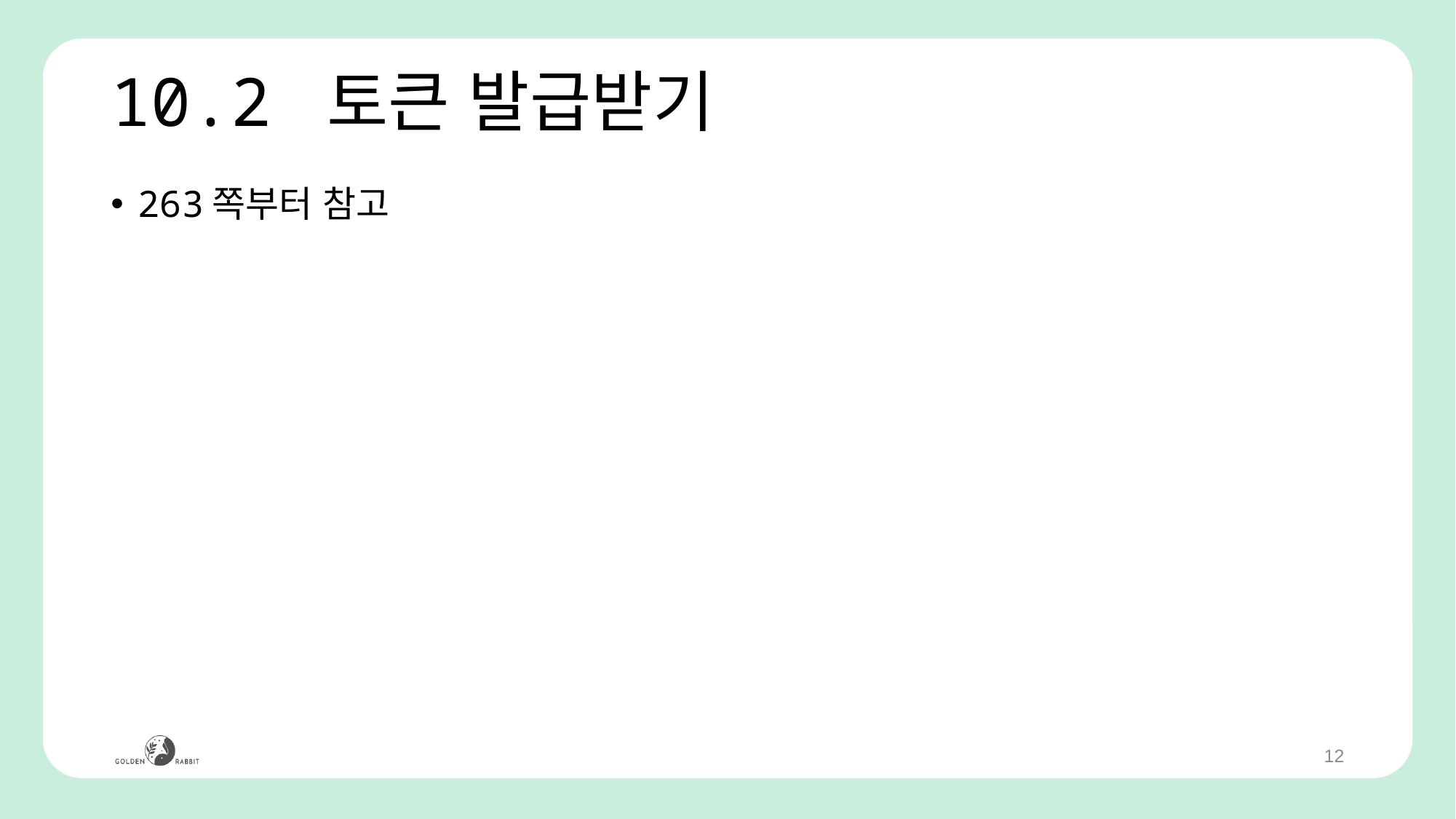

# 10.2 토큰 발급받기
263쪽부터 참고

12